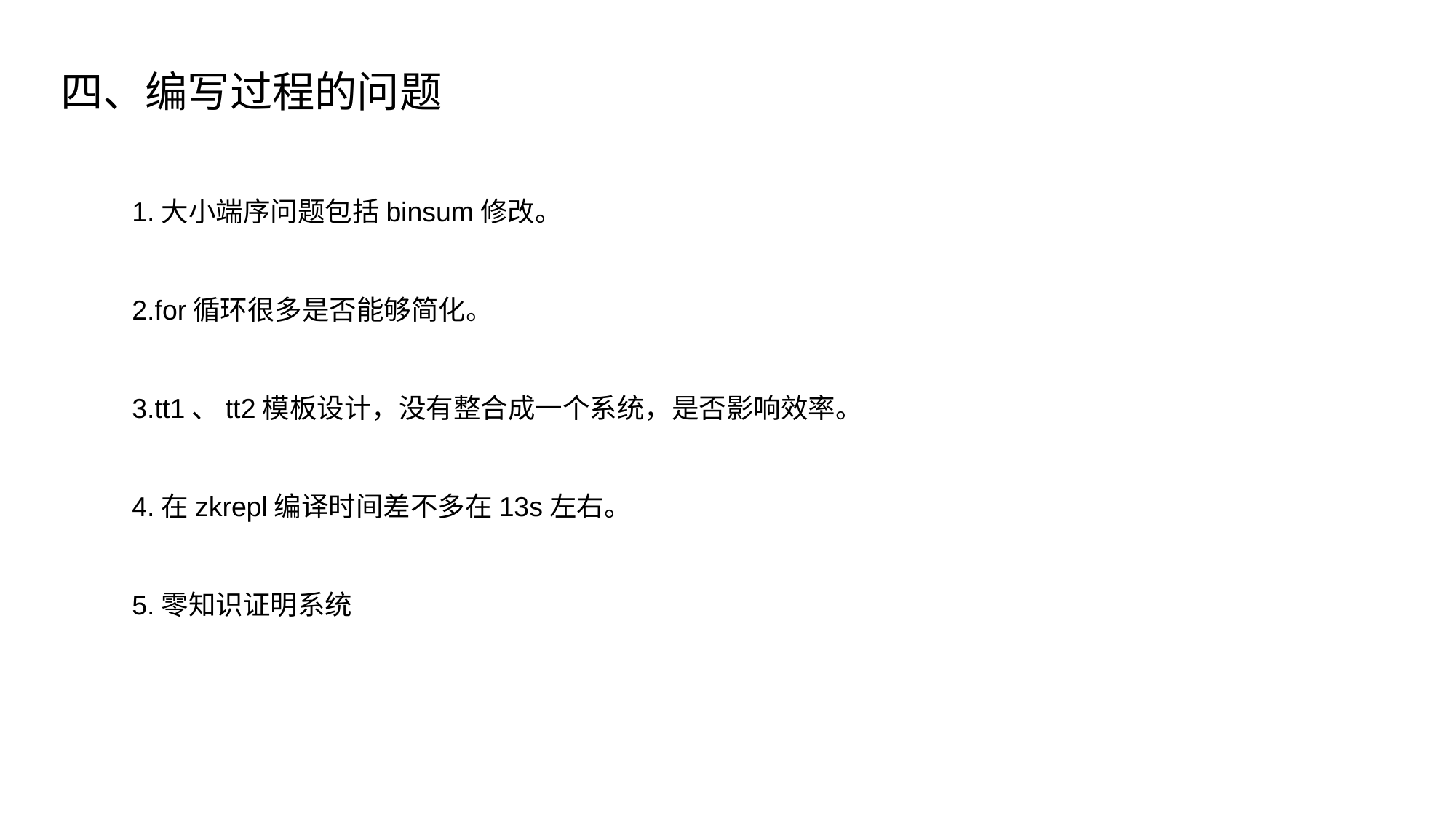

四、编写过程的问题
1.大小端序问题包括binsum修改。

2.for循环很多是否能够简化。

3.tt1、tt2模板设计，没有整合成一个系统，是否影响效率。

4.在zkrepl编译时间差不多在13s左右。

5.零知识证明系统